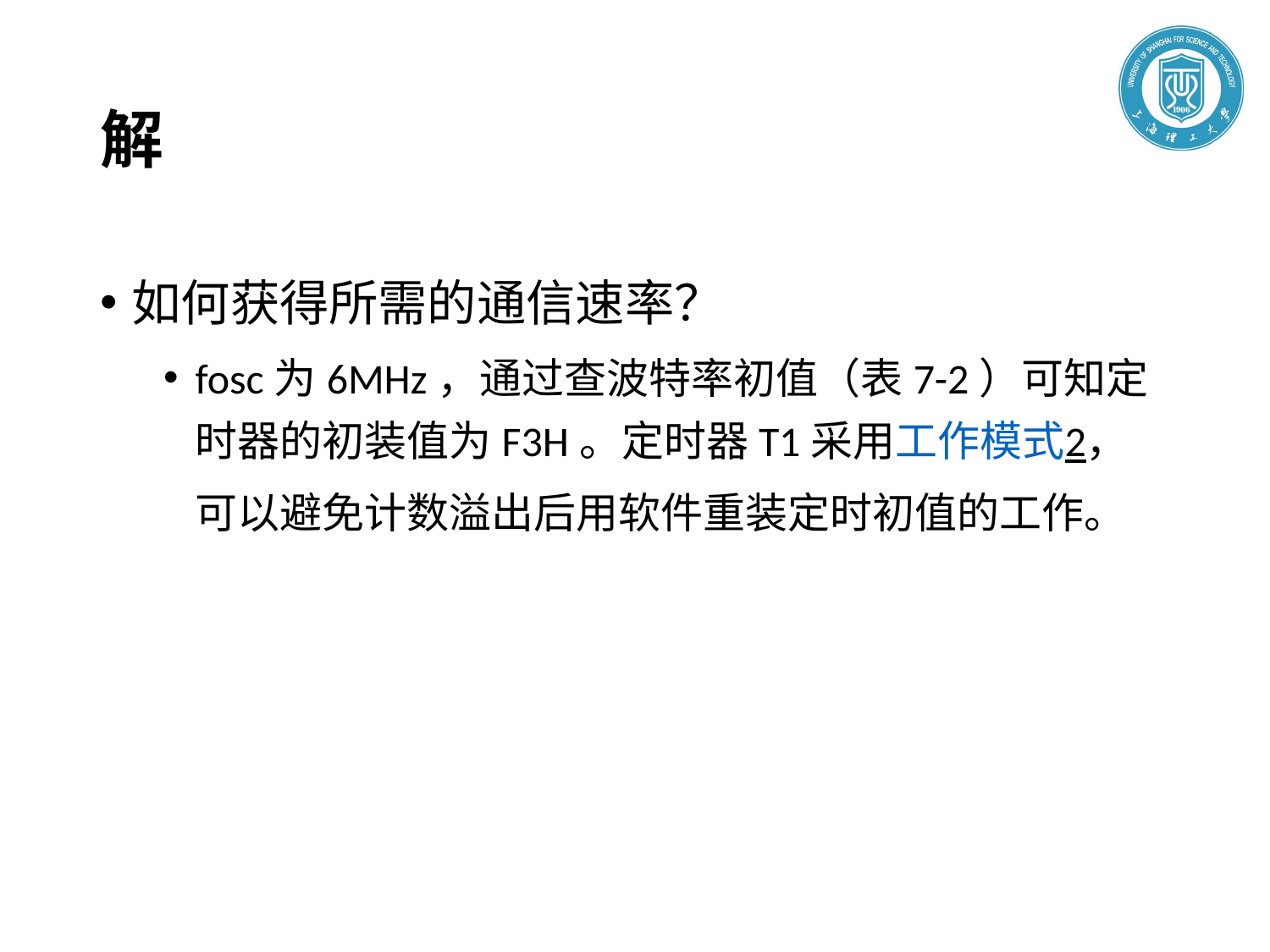

# 解
如何获得所需的通信速率？
fosc为6MHz，通过查波特率初值（表7-2）可知定时器的初装值为F3H。定时器T1采用工作模式2，可以避免计数溢出后用软件重装定时初值的工作。